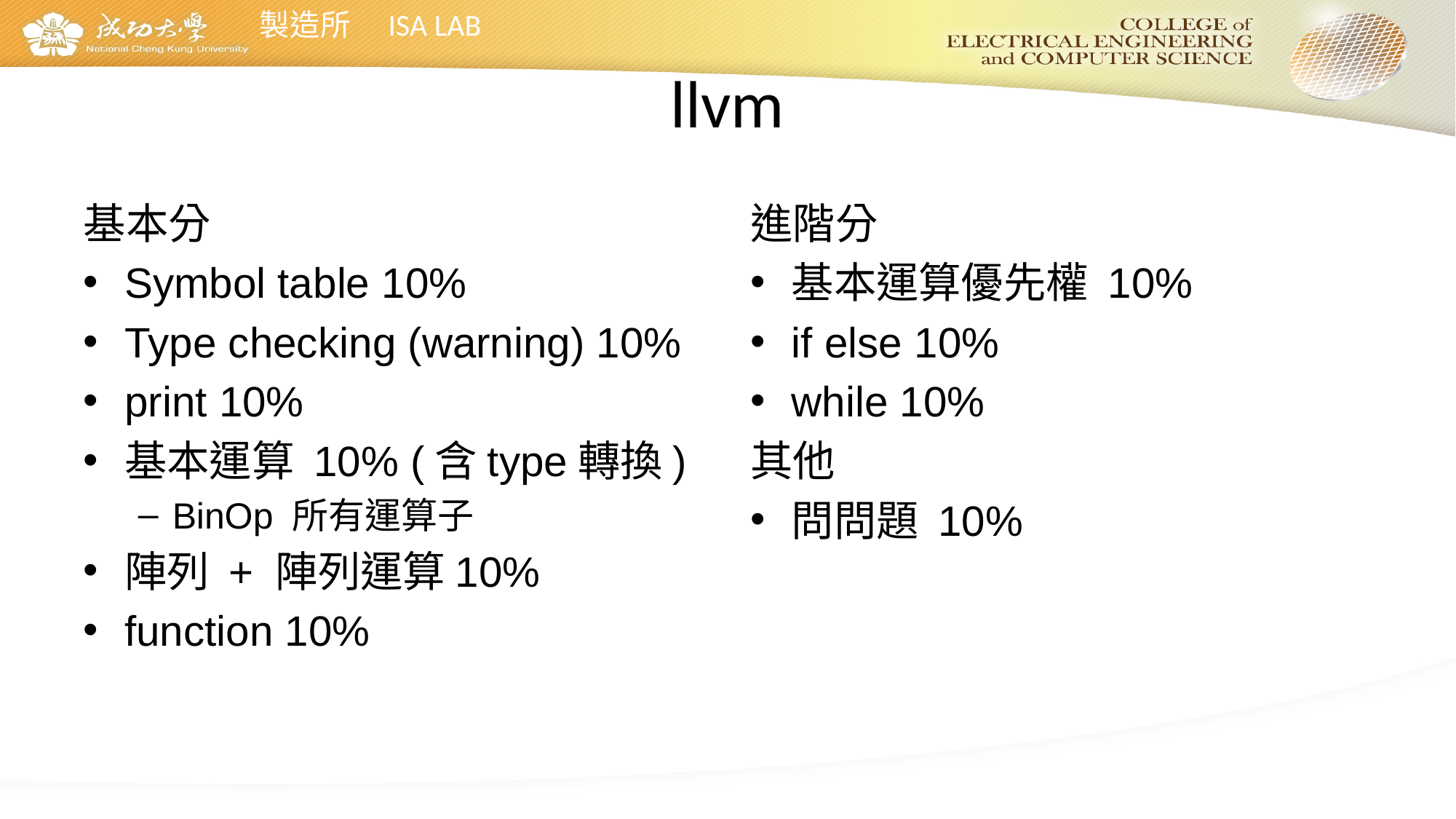

# llvm
基本分
Symbol table 10%
Type checking (warning) 10%
print 10%
基本運算 10% (含type轉換)
BinOp 所有運算子
陣列 + 陣列運算10%
function 10%

進階分
基本運算優先權 10%
if else 10%
while 10%
其他
問問題 10%